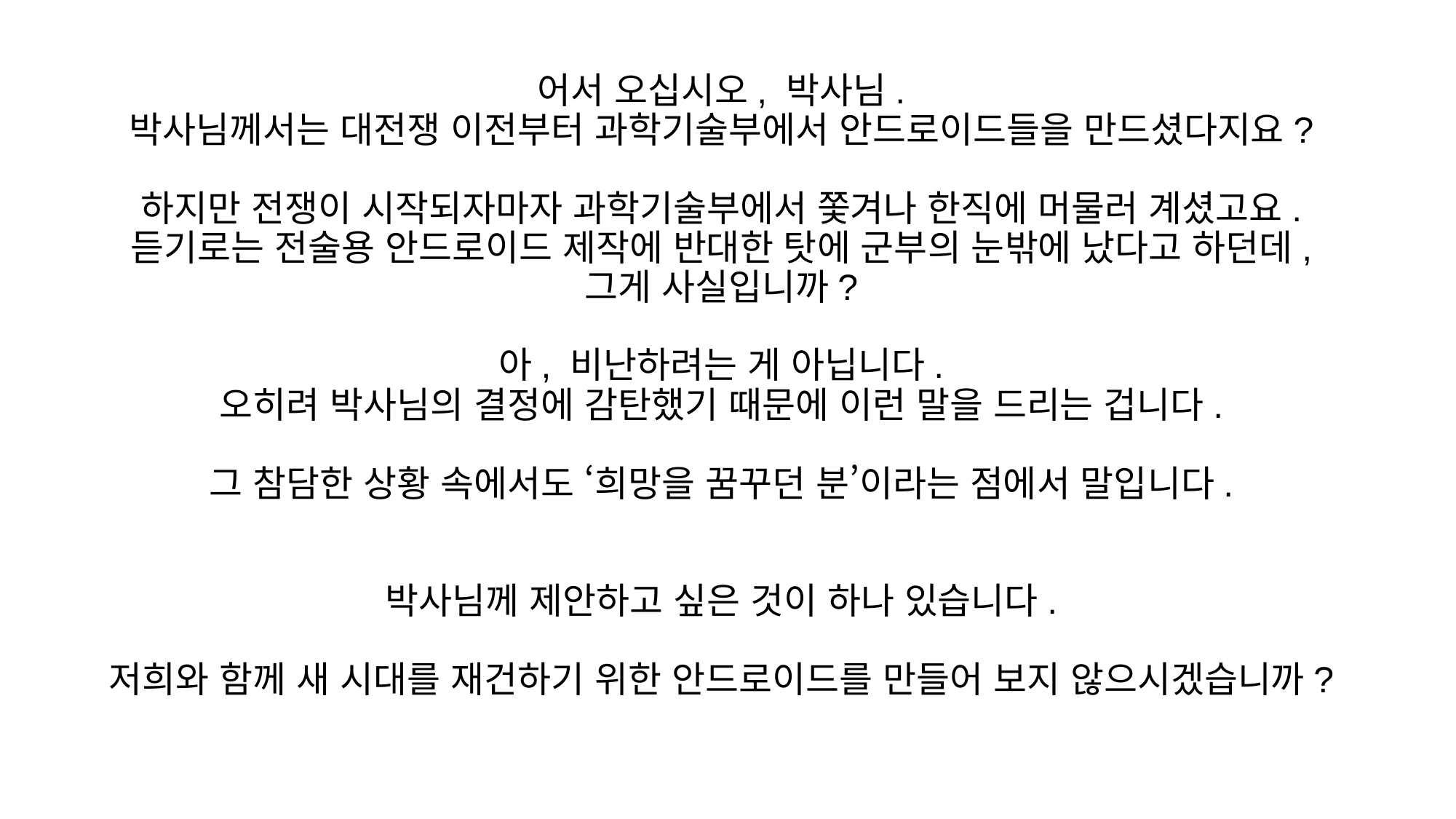

어서 오십시오, 박사님.
박사님께서는 대전쟁 이전부터 과학기술부에서 안드로이드들을 만드셨다지요?

하지만 전쟁이 시작되자마자 과학기술부에서 쫓겨나 한직에 머물러 계셨고요.
듣기로는 전술용 안드로이드 제작에 반대한 탓에 군부의 눈밖에 났다고 하던데,
그게 사실입니까?

아, 비난하려는 게 아닙니다.
오히려 박사님의 결정에 감탄했기 때문에 이런 말을 드리는 겁니다.

그 참담한 상황 속에서도 ‘희망을 꿈꾸던 분’이라는 점에서 말입니다.

박사님께 제안하고 싶은 것이 하나 있습니다.

저희와 함께 새 시대를 재건하기 위한 안드로이드를 만들어 보지 않으시겠습니까?